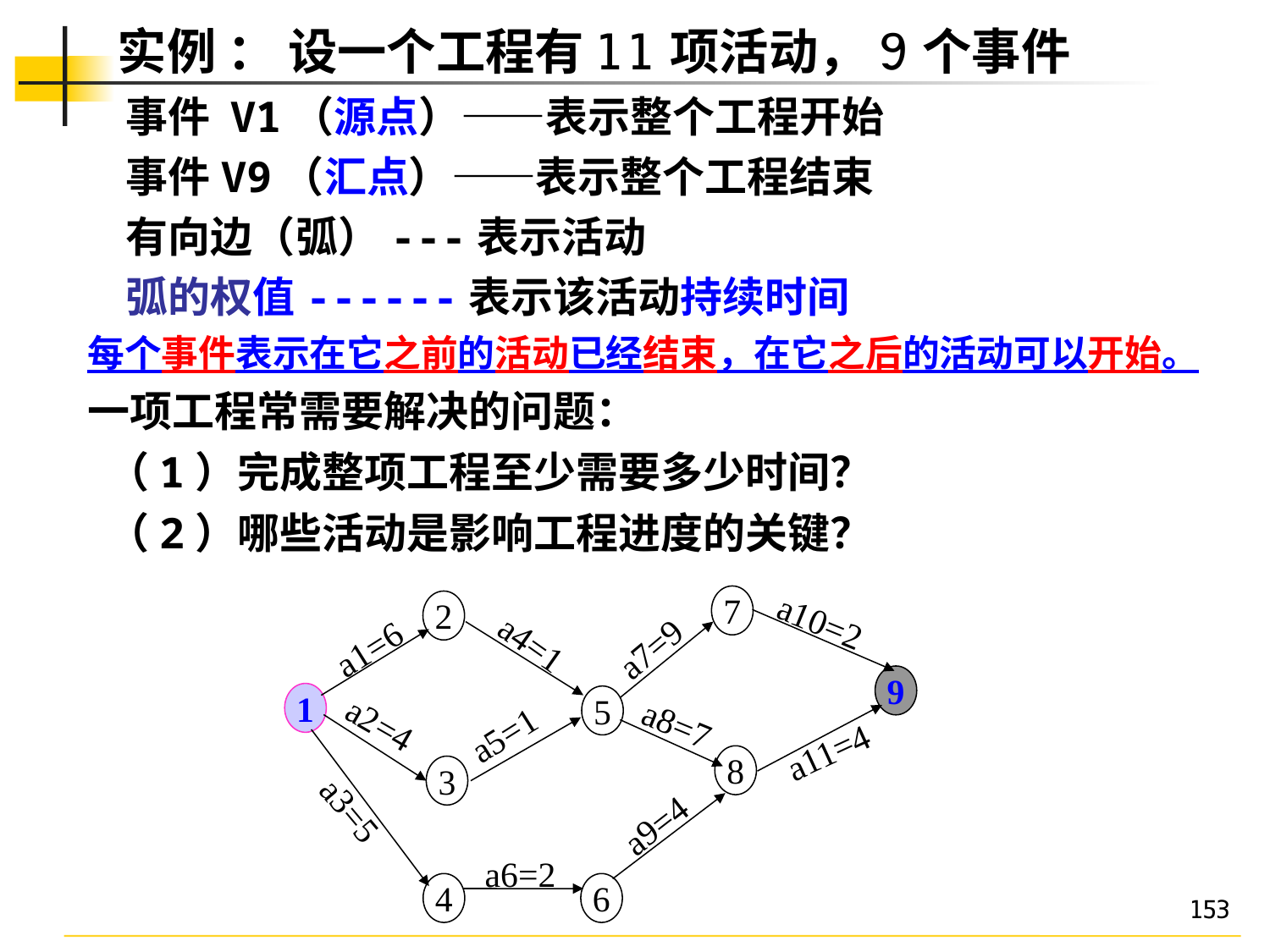

# 实例 ： 设一个工程有11项活动，9个事件
   事件 V1（源点）——表示整个工程开始
   事件V9（汇点）——表示整个工程结束
   有向边（弧）---表示活动
   弧的权值------表示该活动持续时间
每个事件表示在它之前的活动已经结束，在它之后的活动可以开始。
一项工程常需要解决的问题：
 （1）完成整项工程至少需要多少时间？
 （2）哪些活动是影响工程进度的关键？
7
2

9
1
5

8
3

4
6

a10=2
a4=1
a1=6
a7=9
a2=4
a8=7
a5=1
a11=4
a3=5
a9=4
a6=2
153